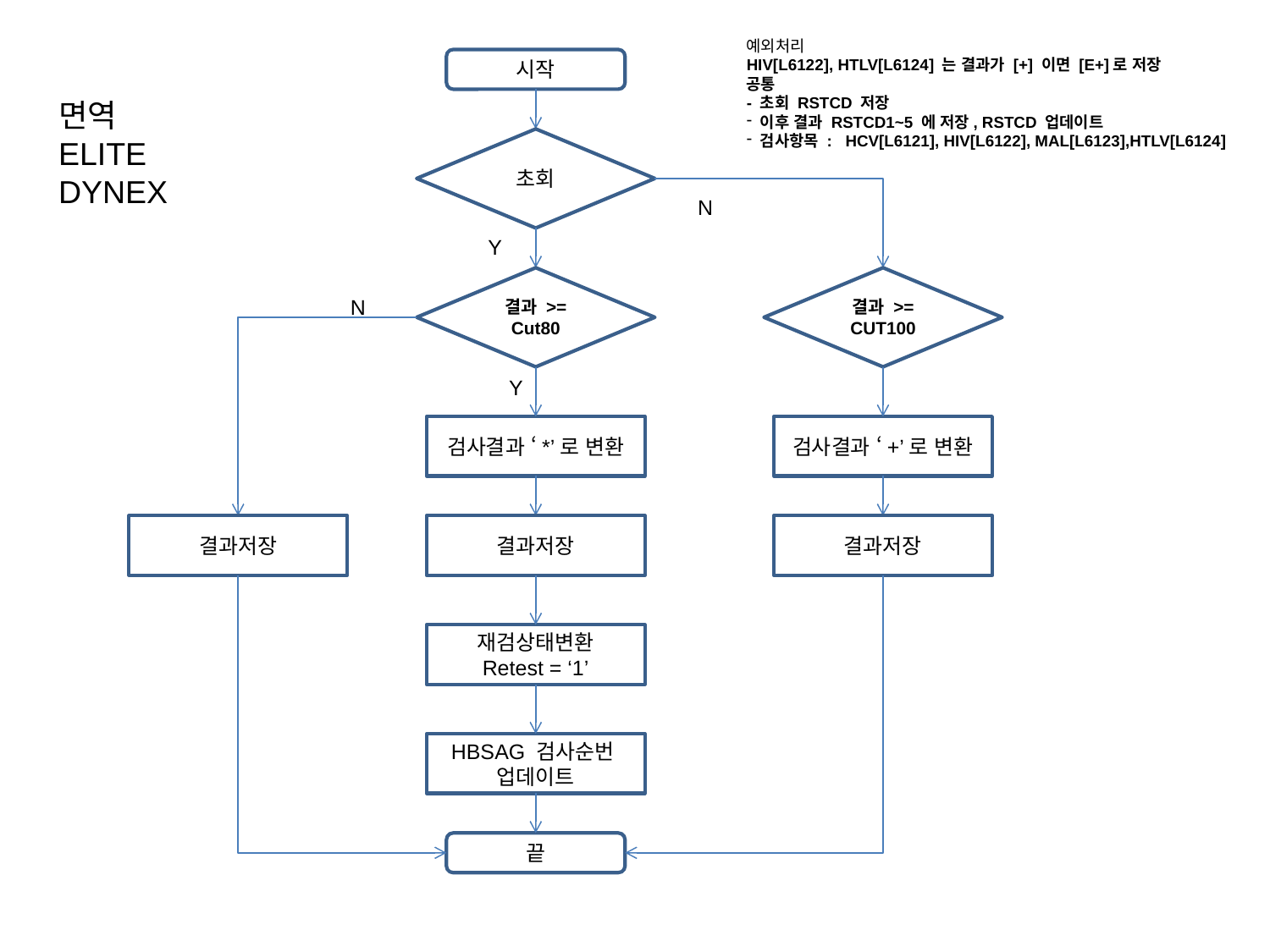

예외처리
HIV[L6122], HTLV[L6124] 는 결과가 [+] 이면 [E+]로 저장
공통
- 초회 RSTCD 저장
 이후 결과 RSTCD1~5 에 저장, RSTCD 업데이트
 검사항목 :   HCV[L6121], HIV[L6122], MAL[L6123],HTLV[L6124]
시작
면역
ELITE
DYNEX
초회
N
Y
결과 >= Cut80
결과 >= CUT100
N
Y
검사결과 ‘*’로 변환
검사결과 ‘+’로 변환
결과저장
결과저장
결과저장
재검상태변환
Retest = ‘1’
HBSAG 검사순번
업데이트
끝